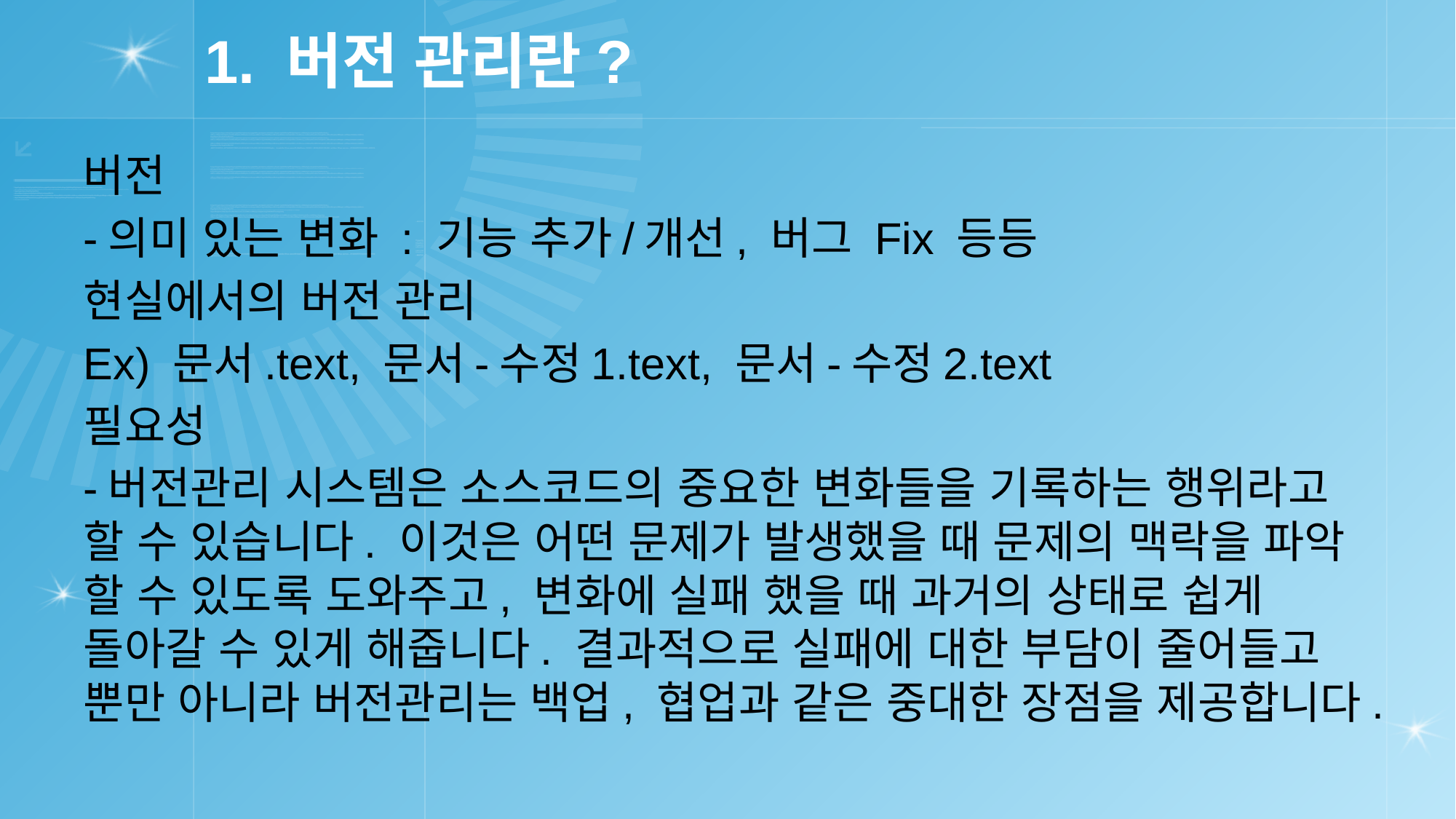

# 1. 버전 관리란?
버전
-의미 있는 변화 : 기능 추가/개선, 버그 Fix 등등
현실에서의 버전 관리
Ex) 문서.text, 문서-수정1.text, 문서-수정2.text
필요성
-버전관리 시스템은 소스코드의 중요한 변화들을 기록하는 행위라고 할 수 있습니다. 이것은 어떤 문제가 발생했을 때 문제의 맥락을 파악 할 수 있도록 도와주고, 변화에 실패 했을 때 과거의 상태로 쉽게 돌아갈 수 있게 해줍니다. 결과적으로 실패에 대한 부담이 줄어들고 뿐만 아니라 버전관리는 백업, 협업과 같은 중대한 장점을 제공합니다.